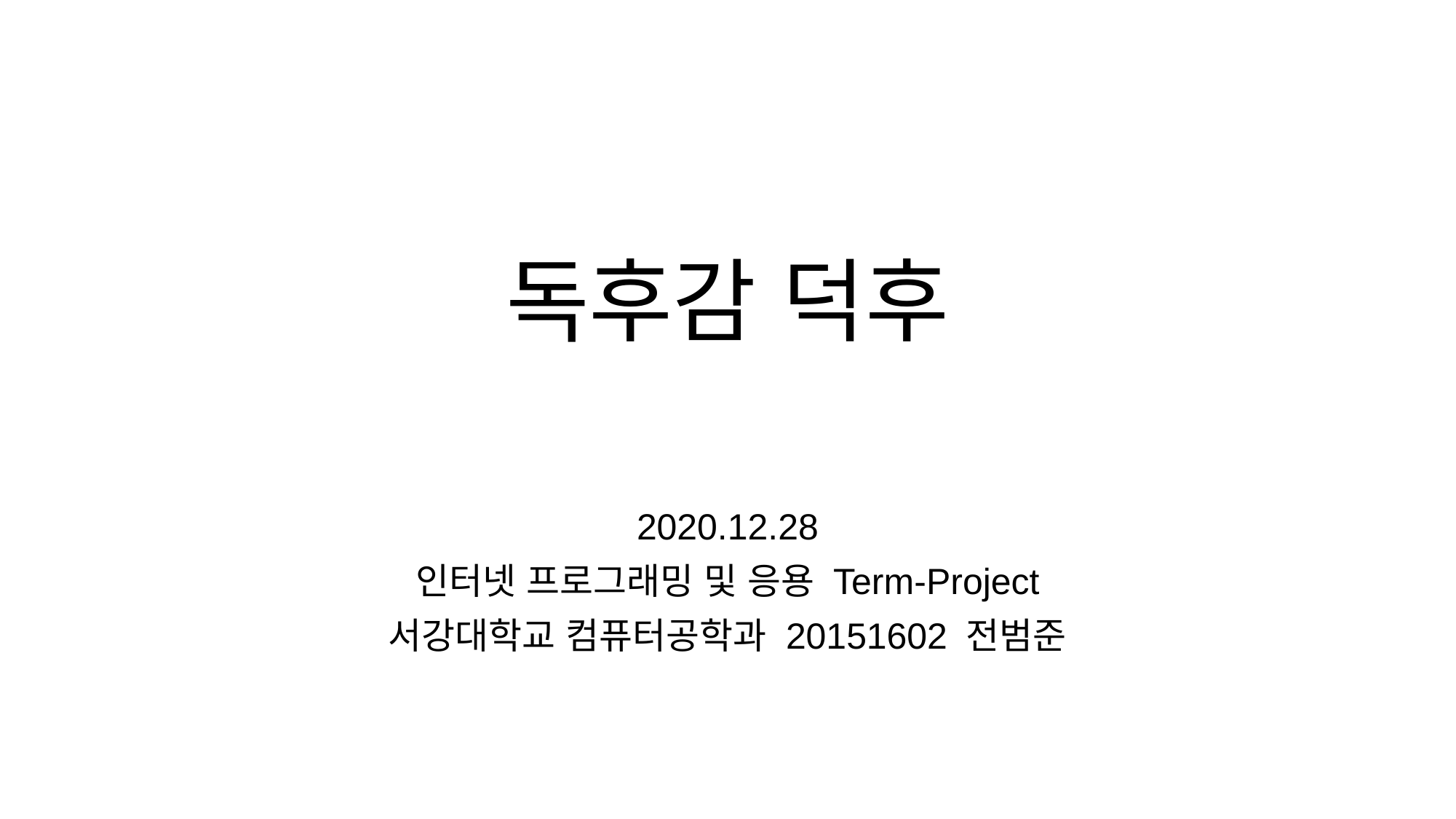

# 독후감 덕후
2020.12.28
인터넷 프로그래밍 및 응용 Term-Project
서강대학교 컴퓨터공학과 20151602 전범준